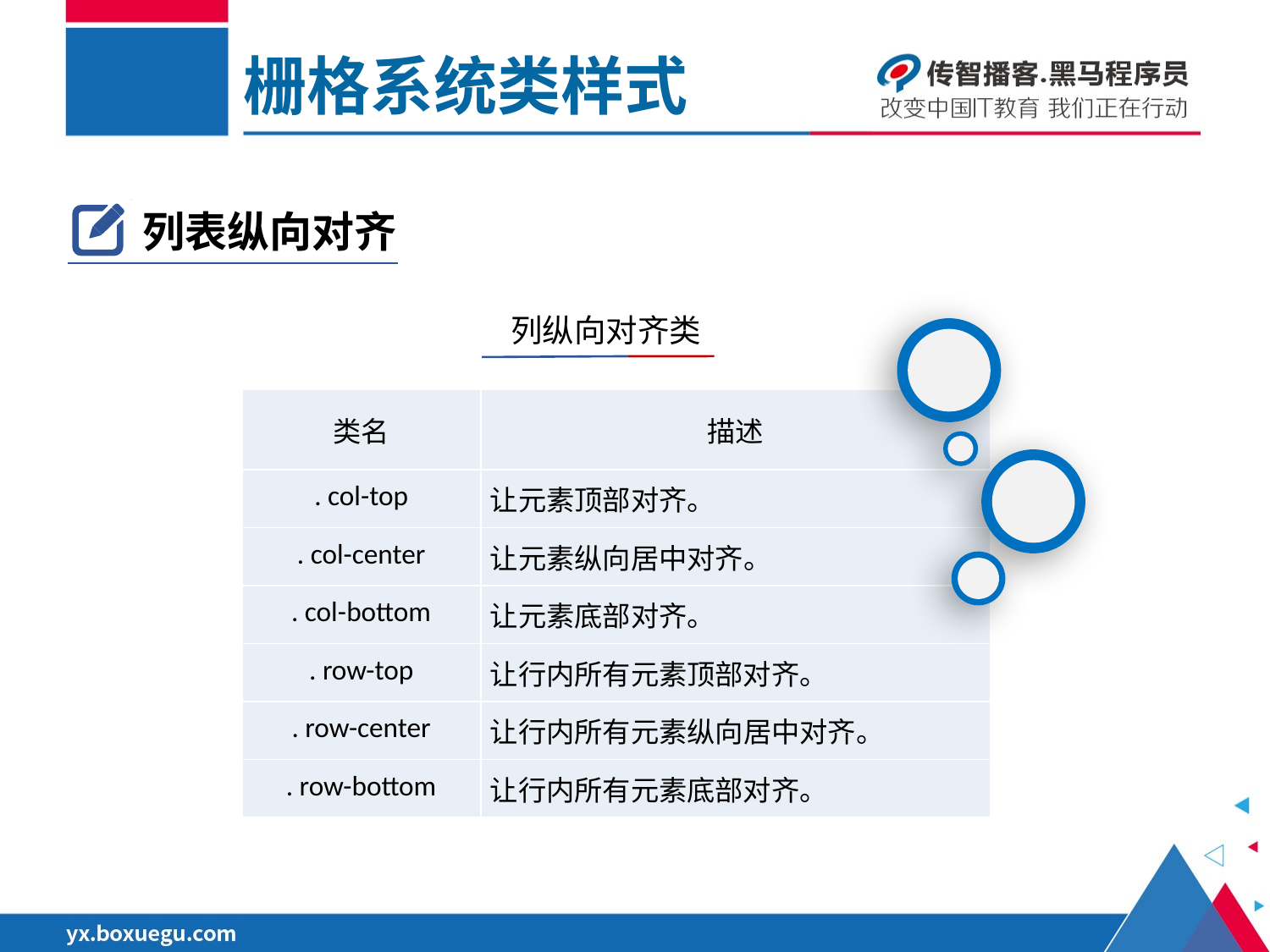

栅格系统类样式
列表纵向对齐

列纵向对齐类

| 类名 | 描述 |
| --- | --- |
| . col-top | 让元素顶部对齐。 |
| . col-center | 让元素纵向居中对齐。 |
| . col-bottom | 让元素底部对齐。 |
| . row-top | 让行内所有元素顶部对齐。 |
| . row-center | 让行内所有元素纵向居中对齐。 |
| . row-bottom | 让行内所有元素底部对齐。 |